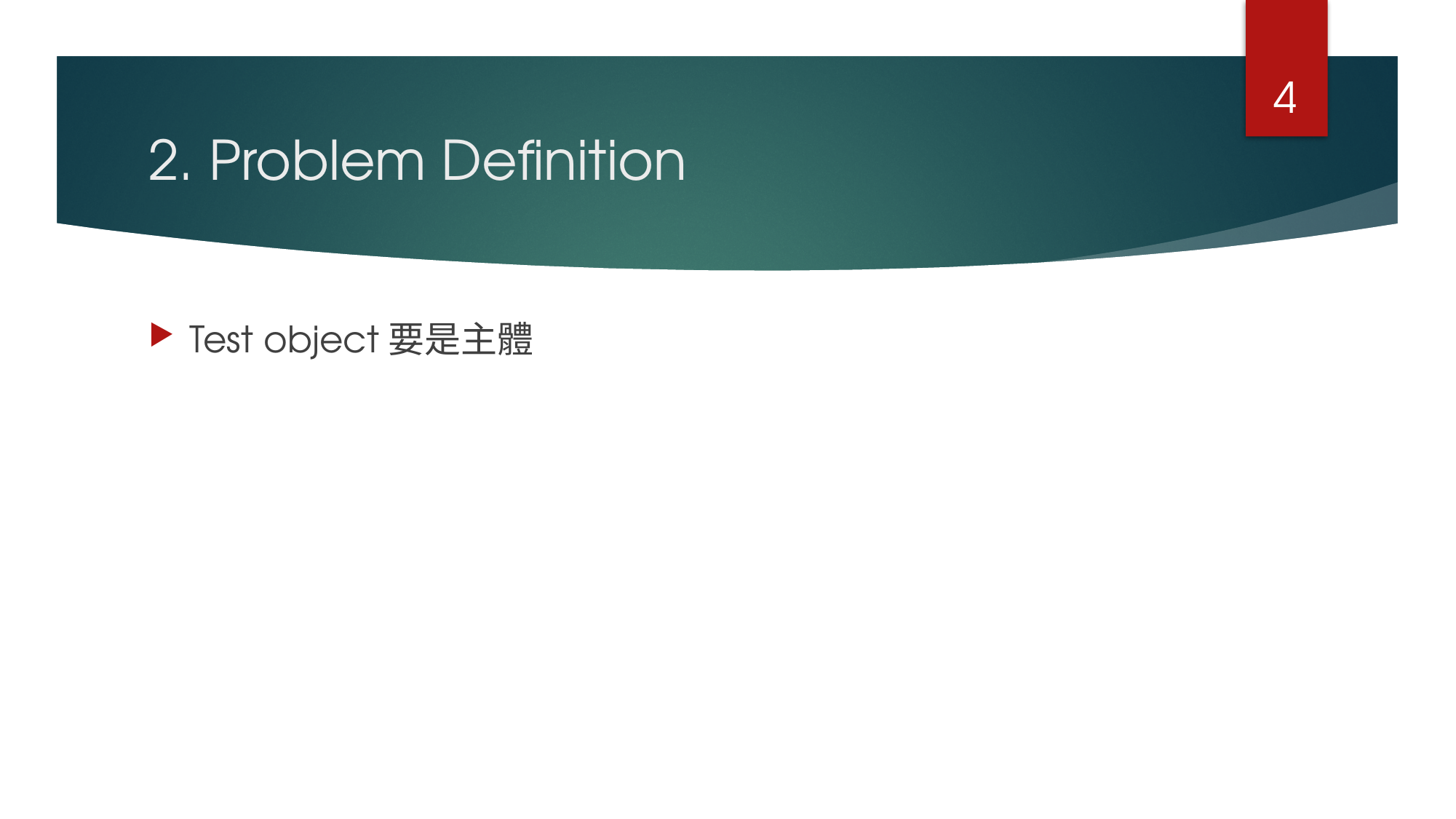

4
# 2. Problem Definition
Test object要是主體